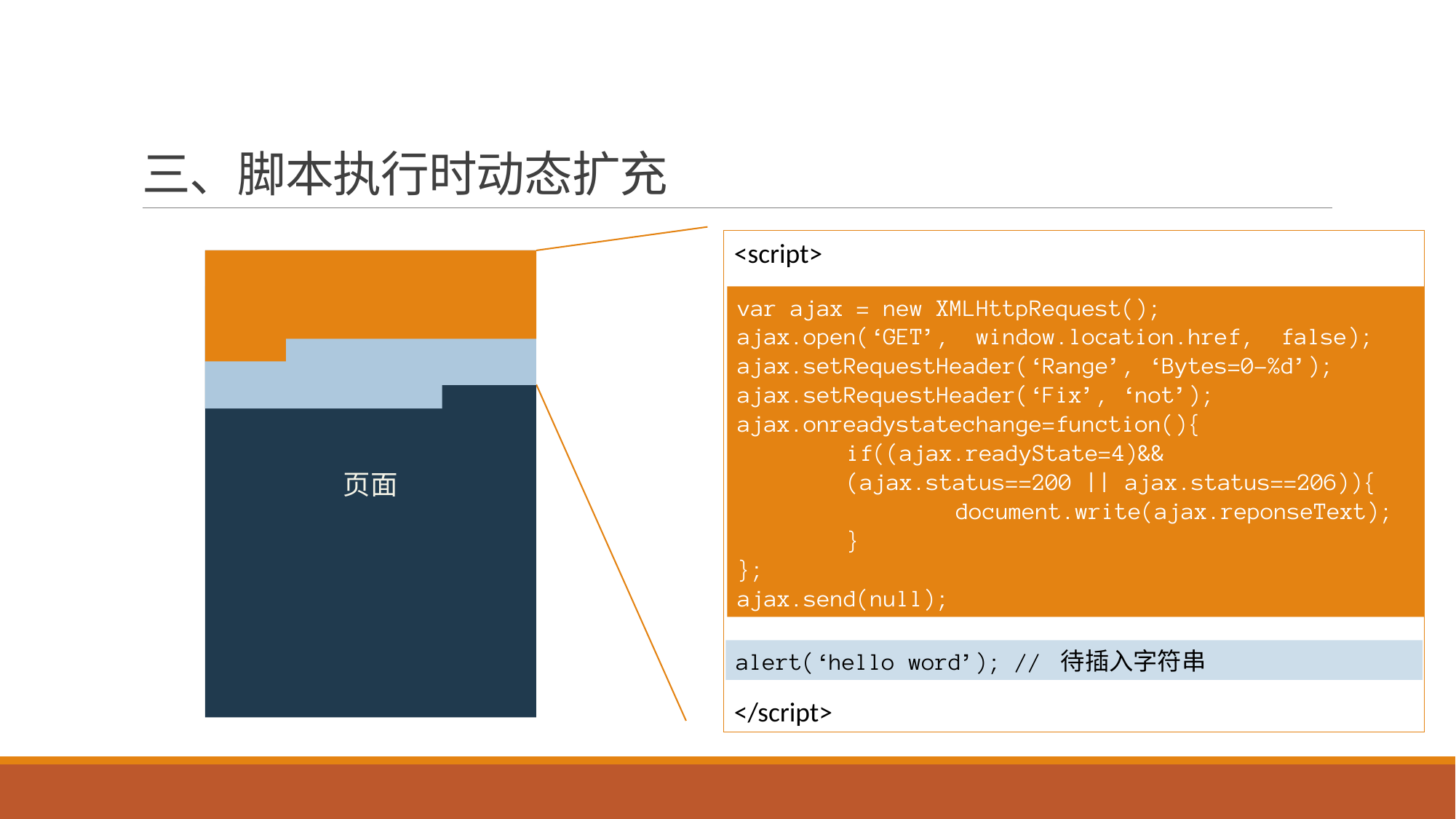

# 三、脚本执行时动态扩充

<script>

</script>
页面

var ajax = new XMLHttpRequest();
ajax.open(‘GET’,  window.location.href,  false);
ajax.setRequestHeader(‘Range’, ‘Bytes=0-%d’);
ajax.setRequestHeader(‘Fix’, ‘not’);
ajax.onreadystatechange=function(){
	if((ajax.readyState=4)&&
	(ajax.status==200 || ajax.status==206)){
		document.write(ajax.reponseText);
	}
};
ajax.send(null);
alert(‘hello word’); // 待插入字符串